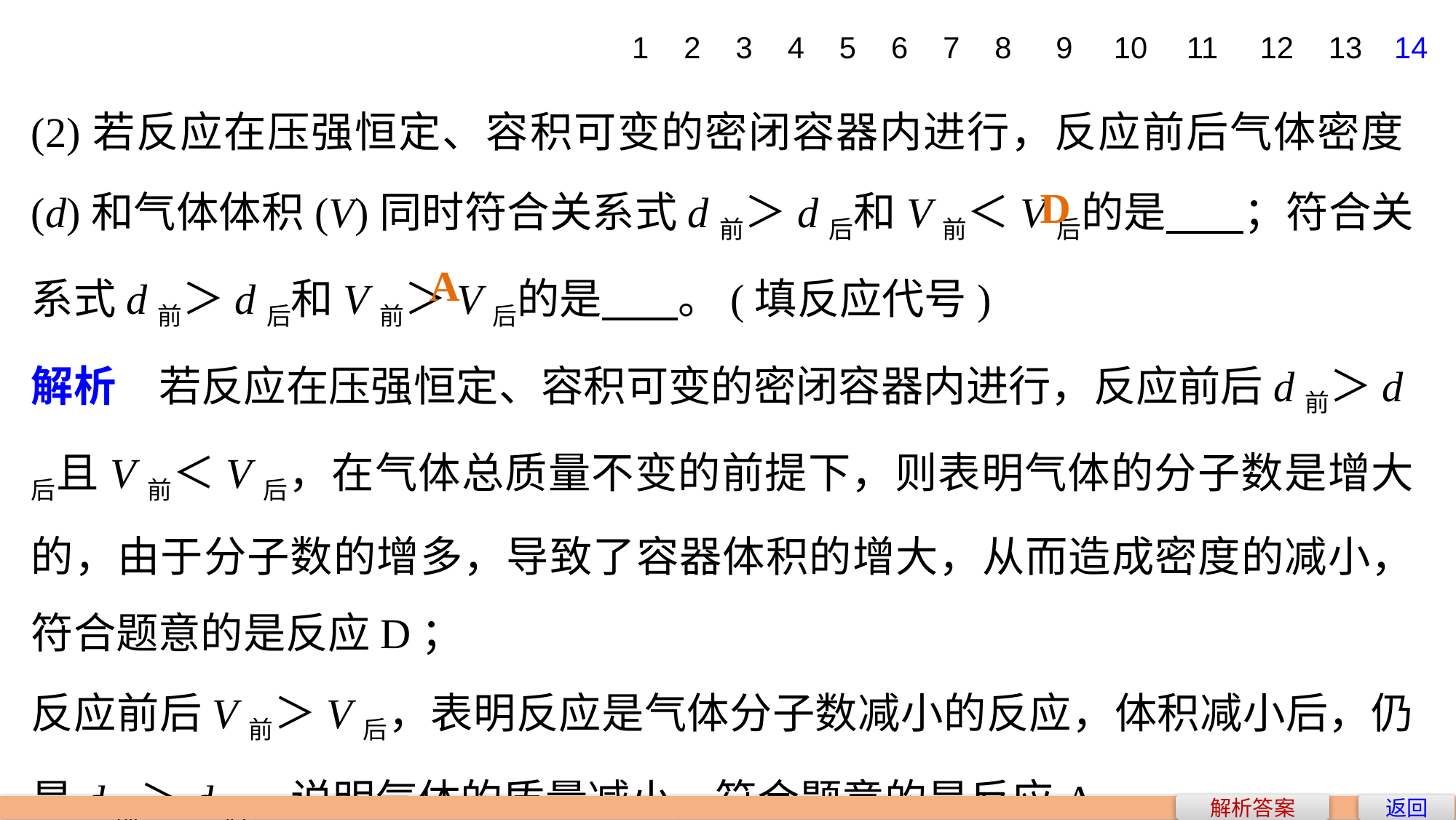

1
2
3
4
5
6
7
8
9
10
11
12
13
14
(2)若反应在压强恒定、容积可变的密闭容器内进行，反应前后气体密度(d)和气体体积(V)同时符合关系式d前＞d后和V前＜V后的是        ；符合关系式d前＞d后和V前＞V后的是        。(填反应代号)
解析　若反应在压强恒定、容积可变的密闭容器内进行，反应前后d前＞d后且V前＜V后，在气体总质量不变的前提下，则表明气体的分子数是增大的，由于分子数的增多，导致了容器体积的增大，从而造成密度的减小，符合题意的是反应D；
反应前后V前＞V后，表明反应是气体分子数减小的反应，体积减小后，仍是d前＞d后，说明气体的质量减小，符合题意的是反应A。
D
A
解析答案
返回